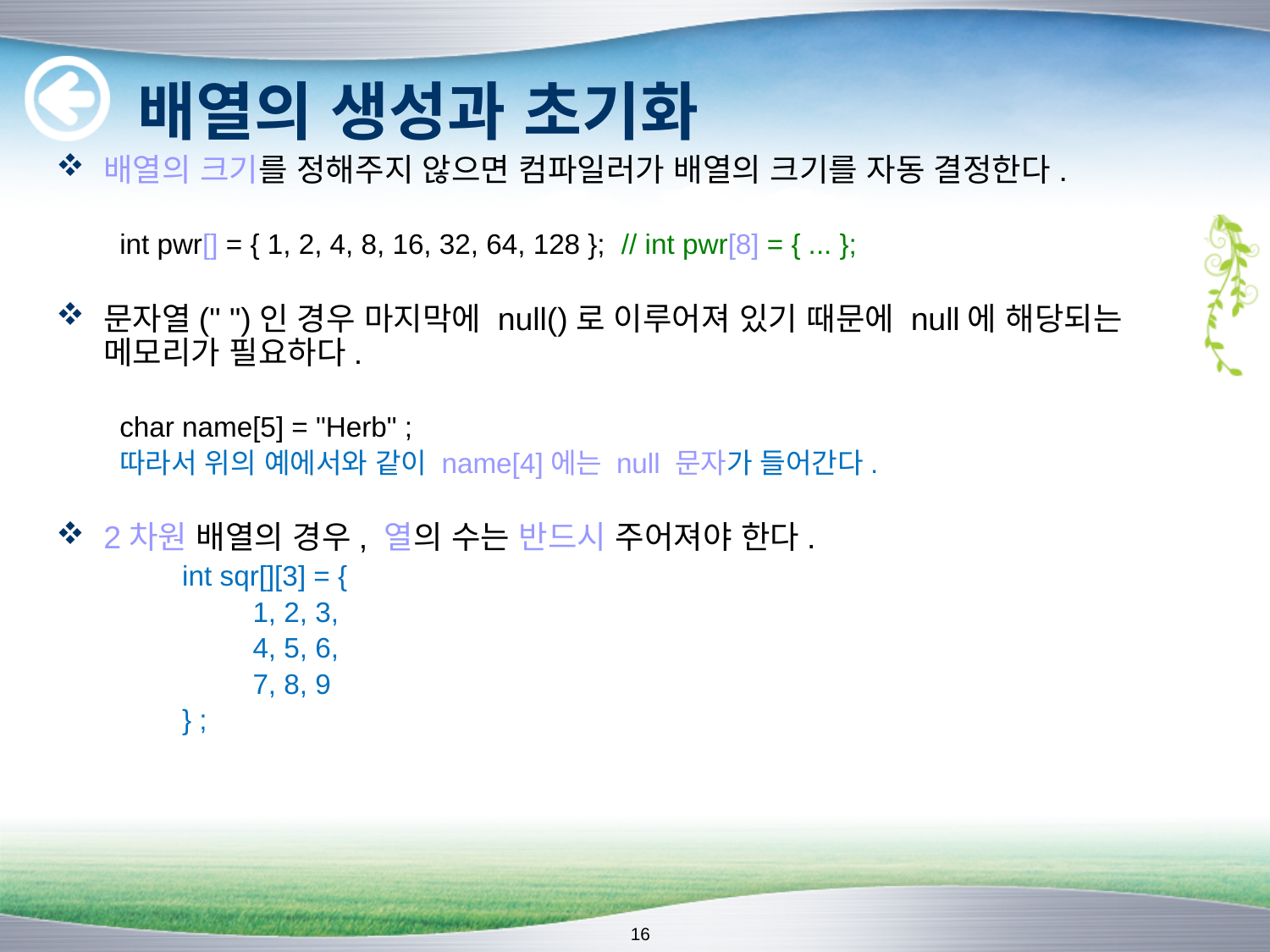

# 배열의 생성과 초기화
배열의 크기를 정해주지 않으면 컴파일러가 배열의 크기를 자동 결정한다.

int pwr[] = { 1, 2, 4, 8, 16, 32, 64, 128 };  // int pwr[8] = { ... };

문자열(" ")인 경우 마지막에 null()로 이루어져 있기 때문에 null에 해당되는 메모리가 필요하다.

char name[5] = "Herb" ;
따라서 위의 예에서와 같이 name[4]에는 null 문자가 들어간다.

2차원 배열의 경우, 열의 수는 반드시 주어져야 한다.
        int sqr[][3] = {
                 1, 2, 3,
                 4, 5, 6,
                 7, 8, 9
        } ;
16